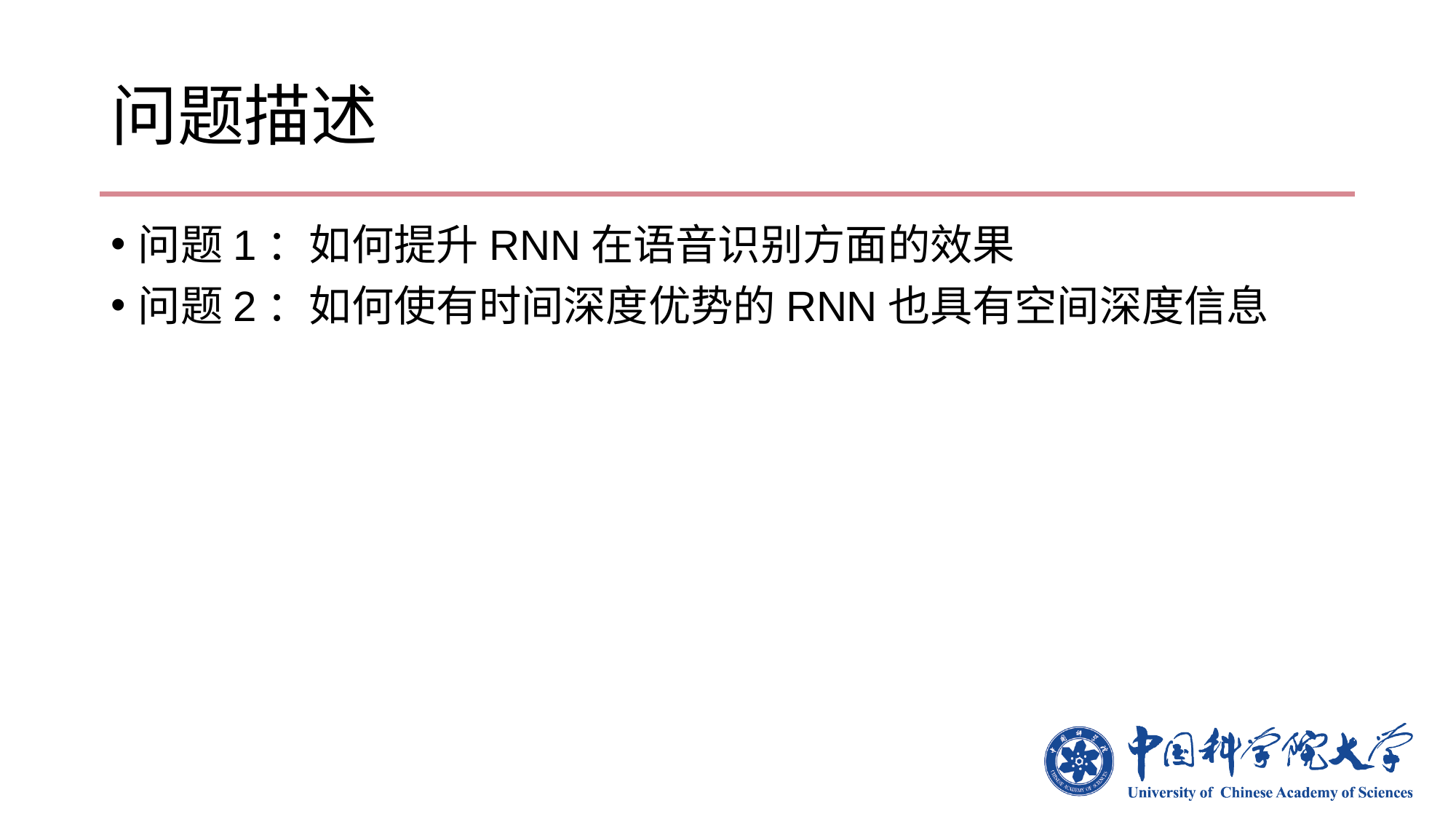

# 问题描述
问题1：如何提升RNN在语音识别方面的效果
问题2：如何使有时间深度优势的RNN也具有空间深度信息